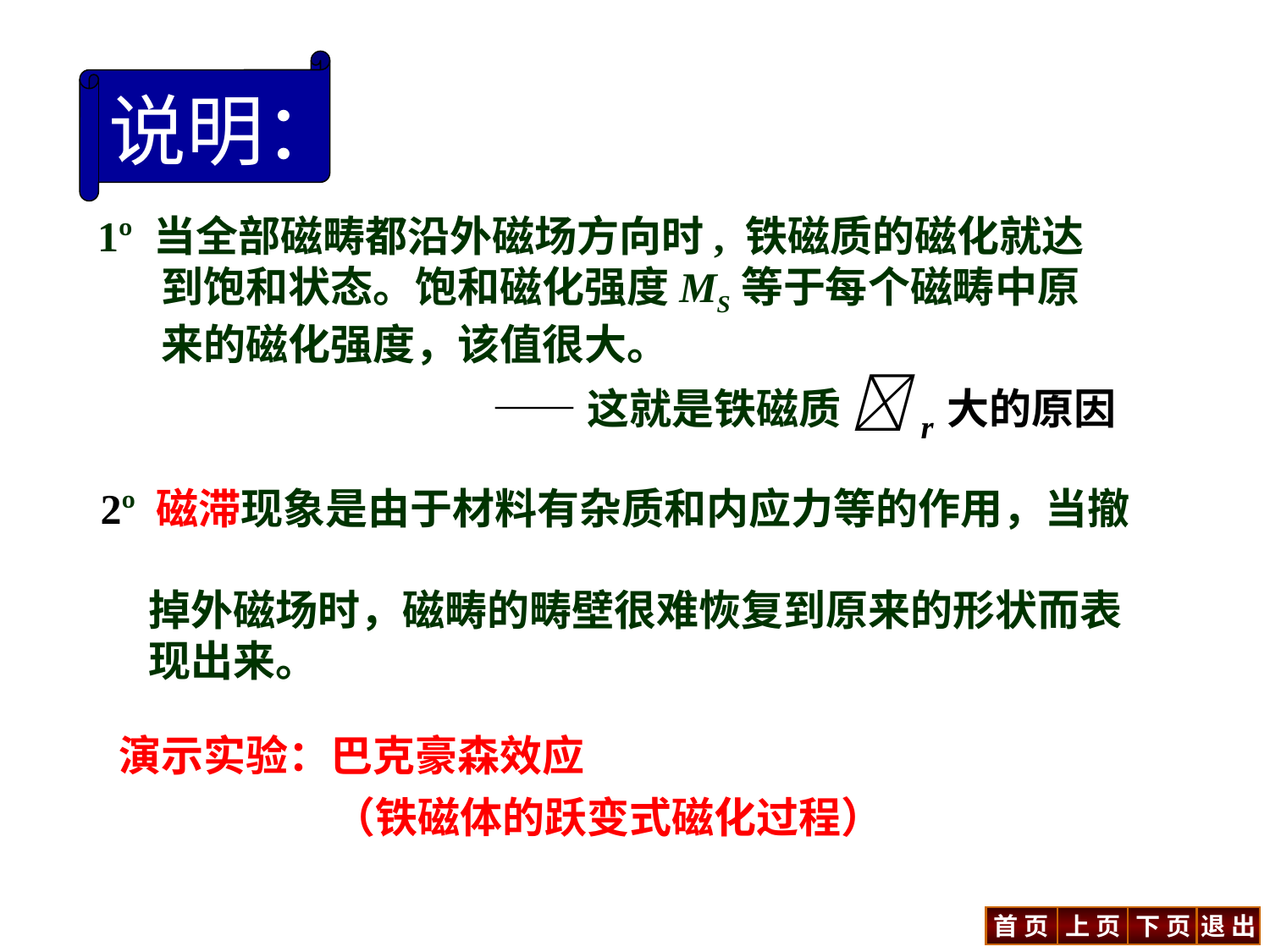

说明：
1º 当全部磁畴都沿外磁场方向时, 铁磁质的磁化就达到饱和状态。饱和磁化强度MS等于每个磁畴中原来的磁化强度，该值很大。
                    ——这就是铁磁质 μr大的原因
2º 磁滞现象是由于材料有杂质和内应力等的作用，当撤
    掉外磁场时，磁畴的畴壁很难恢复到原来的形状而表
    现出来。
演示实验：巴克豪森效应
（铁磁体的跃变式磁化过程）